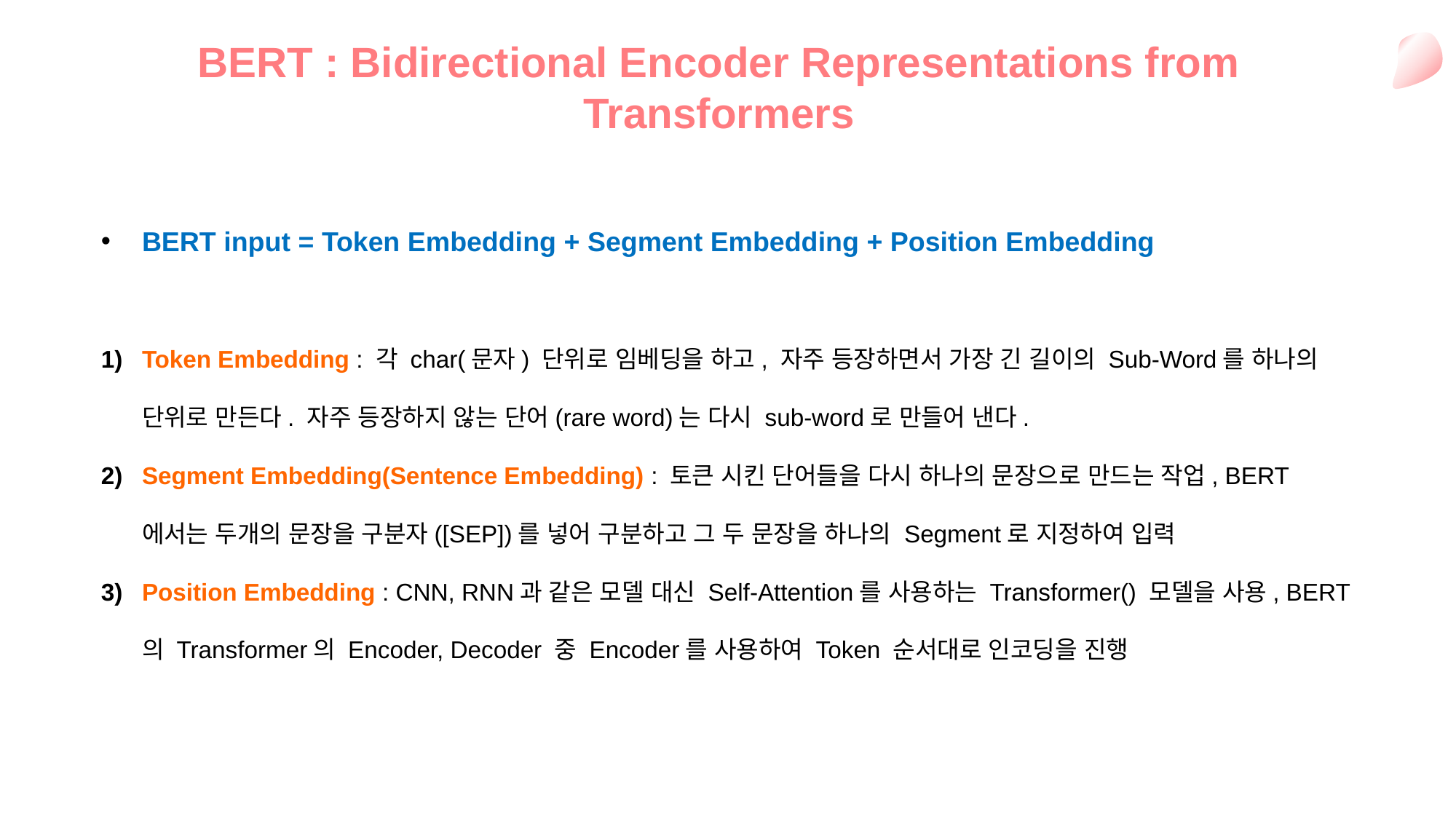

BERT : Bidirectional Encoder Representations from Transformers
BERT input = Token Embedding + Segment Embedding + Position Embedding

Token Embedding : 각 char(문자) 단위로 임베딩을 하고, 자주 등장하면서 가장 긴 길이의 Sub-Word를 하나의 단위로 만든다. 자주 등장하지 않는 단어(rare word)는 다시 sub-word로 만들어 낸다.
Segment Embedding(Sentence Embedding) : 토큰 시킨 단어들을 다시 하나의 문장으로 만드는 작업, BERT에서는 두개의 문장을 구분자([SEP])를 넣어 구분하고 그 두 문장을 하나의 Segment로 지정하여 입력
Position Embedding : CNN, RNN과 같은 모델 대신 Self-Attention를 사용하는 Transformer() 모델을 사용, BERT의 Transformer의 Encoder, Decoder 중 Encoder를 사용하여 Token 순서대로 인코딩을 진행